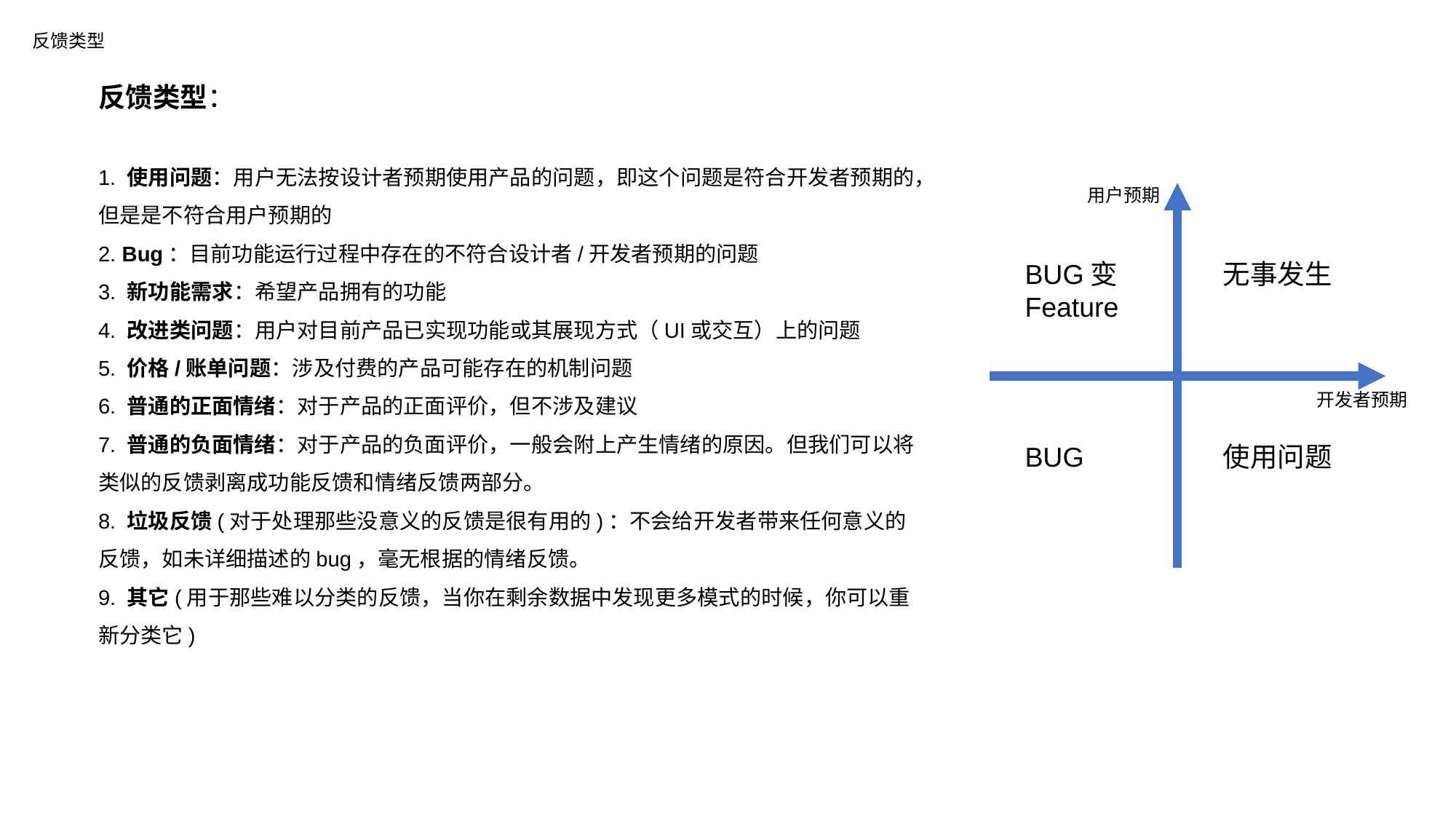

反馈类型
反馈类型：

1. 使用问题：用户无法按设计者预期使用产品的问题，即这个问题是符合开发者预期的，但是是不符合用户预期的
2. Bug：目前功能运行过程中存在的不符合设计者/开发者预期的问题
3. 新功能需求：希望产品拥有的功能
4. 改进类问题：用户对目前产品已实现功能或其展现方式（UI或交互）上的问题
5. 价格/账单问题：涉及付费的产品可能存在的机制问题
6. 普通的正面情绪：对于产品的正面评价，但不涉及建议
7. 普通的负面情绪：对于产品的负面评价，一般会附上产生情绪的原因。但我们可以将类似的反馈剥离成功能反馈和情绪反馈两部分。
8. 垃圾反馈(对于处理那些没意义的反馈是很有用的)：不会给开发者带来任何意义的反馈，如未详细描述的bug，毫无根据的情绪反馈。
9. 其它(用于那些难以分类的反馈，当你在剩余数据中发现更多模式的时候，你可以重新分类它)

用户预期
BUG变Feature
无事发生
开发者预期
使用问题
BUG